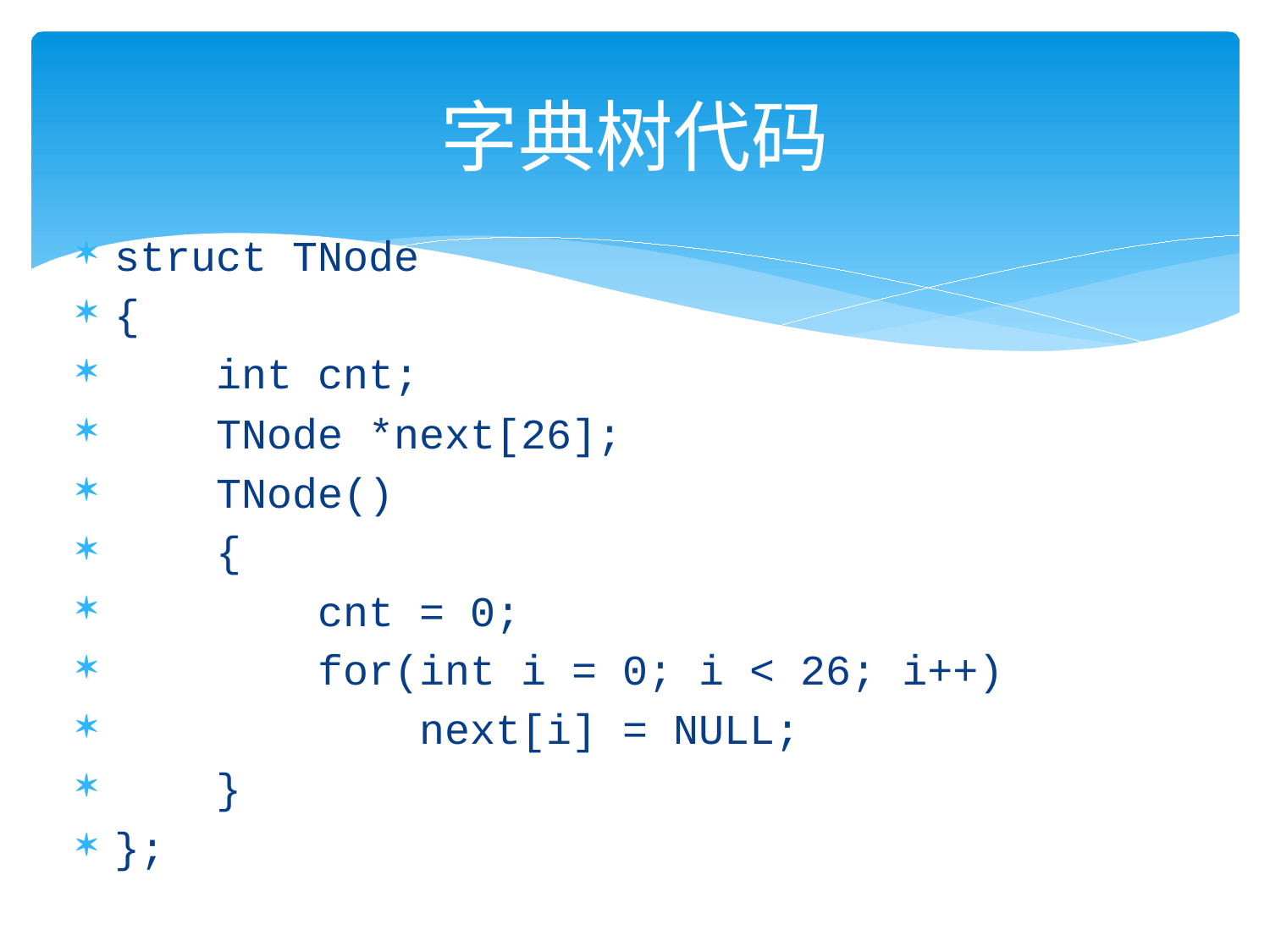

# 字典树代码
struct TNode
{
    int cnt;
    TNode *next[26];
    TNode()
    {
        cnt = 0;
        for(int i = 0; i < 26; i++)
            next[i] = NULL;
    }
};